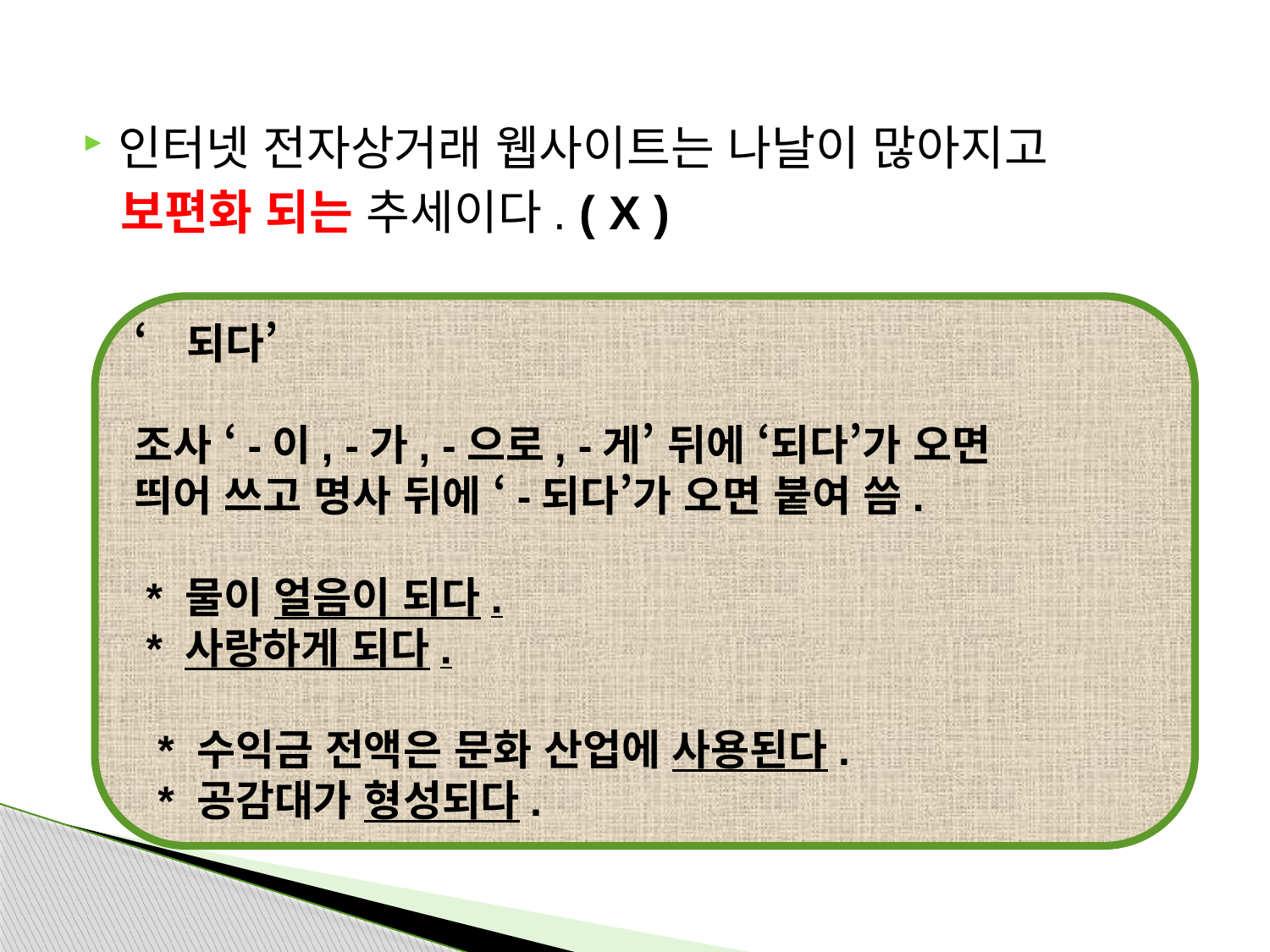

#

인터넷 전자상거래 웹사이트는 나날이 많아지고
  보편화 되는 추세이다. ( X )

‘되다’

조사 ‘-이, -가, -으로, -게’ 뒤에 ‘되다’가 오면
띄어 쓰고 명사 뒤에 ‘-되다’가 오면 붙여 씀.

 * 물이 얼음이 되다.
 * 사랑하게 되다.

  * 수익금 전액은 문화 산업에 사용된다.
  * 공감대가 형성되다.